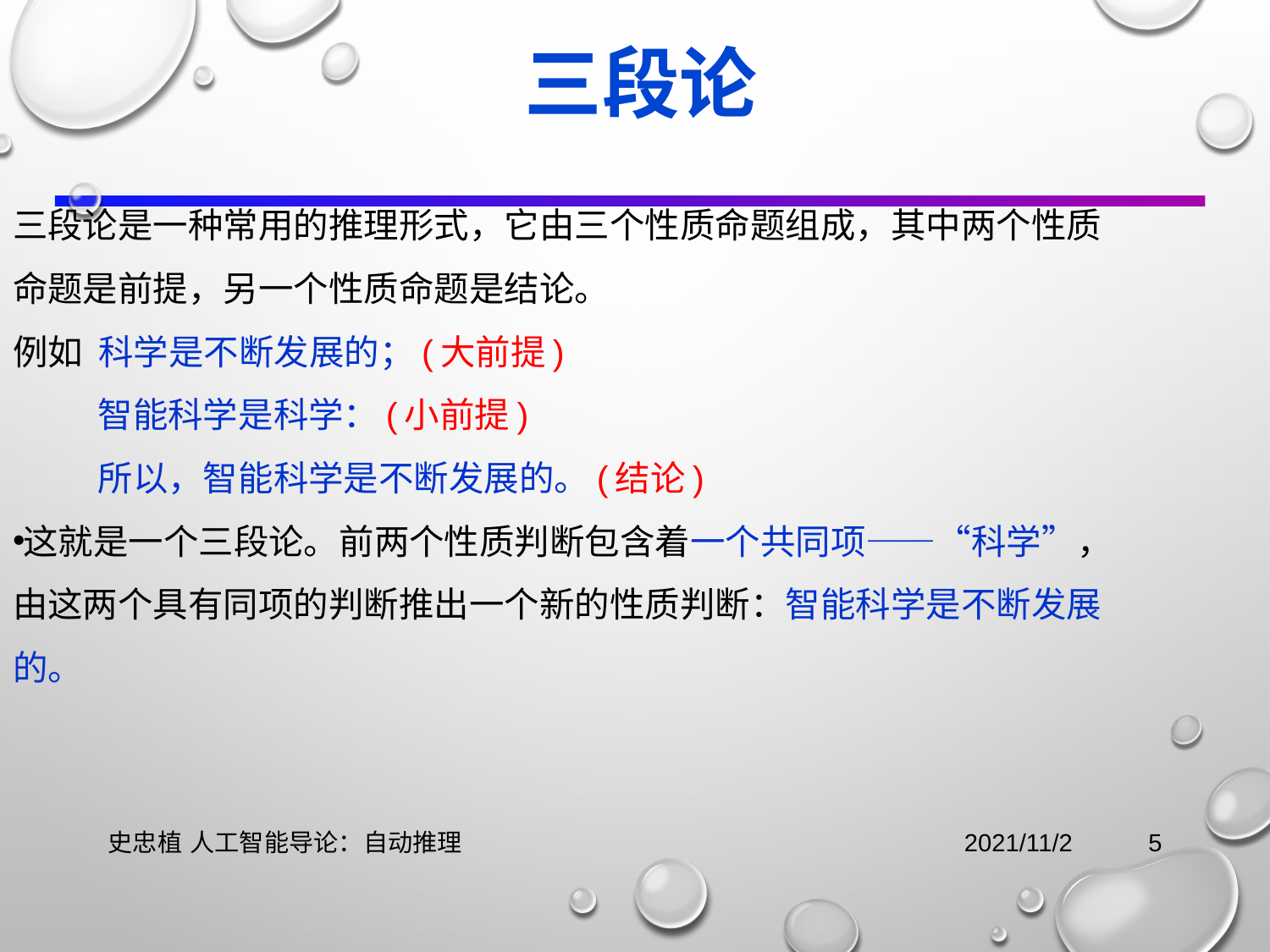

三段论
三段论是一种常用的推理形式，它由三个性质命题组成，其中两个性质命题是前提，另一个性质命题是结论。
例如  科学是不断发展的；(大前提)
          智能科学是科学：(小前提)
          所以，智能科学是不断发展的。(结论)
这就是一个三段论。前两个性质判断包含着一个共同项——“科学”，由这两个具有同项的判断推出一个新的性质判断：智能科学是不断发展的。
史忠植 人工智能导论：自动推理
2021/11/2
5